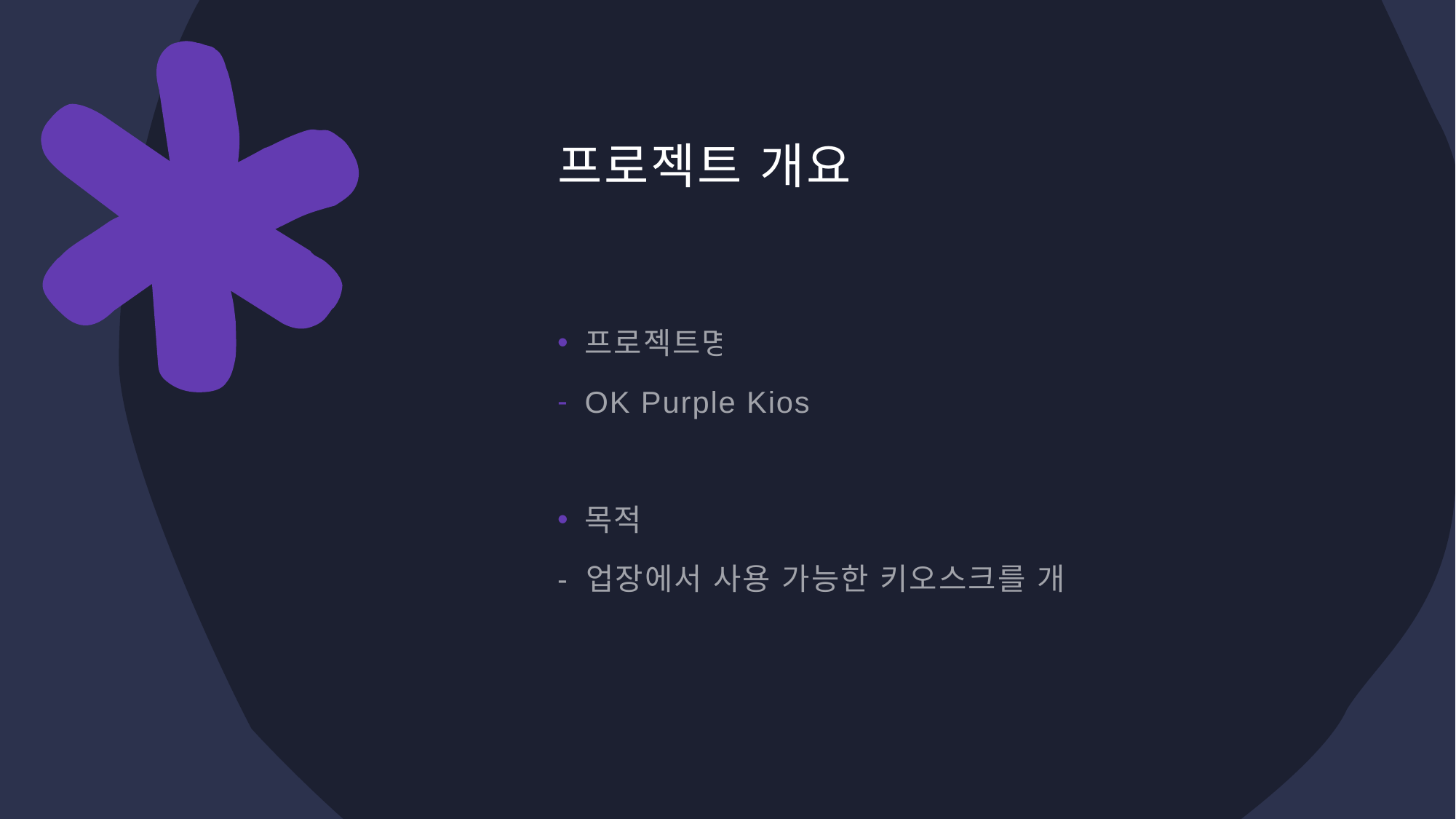

# 프로젝트 개요
프로젝트명
OK Purple Kiosk

목적
- 업장에서 사용 가능한 키오스크를 개발